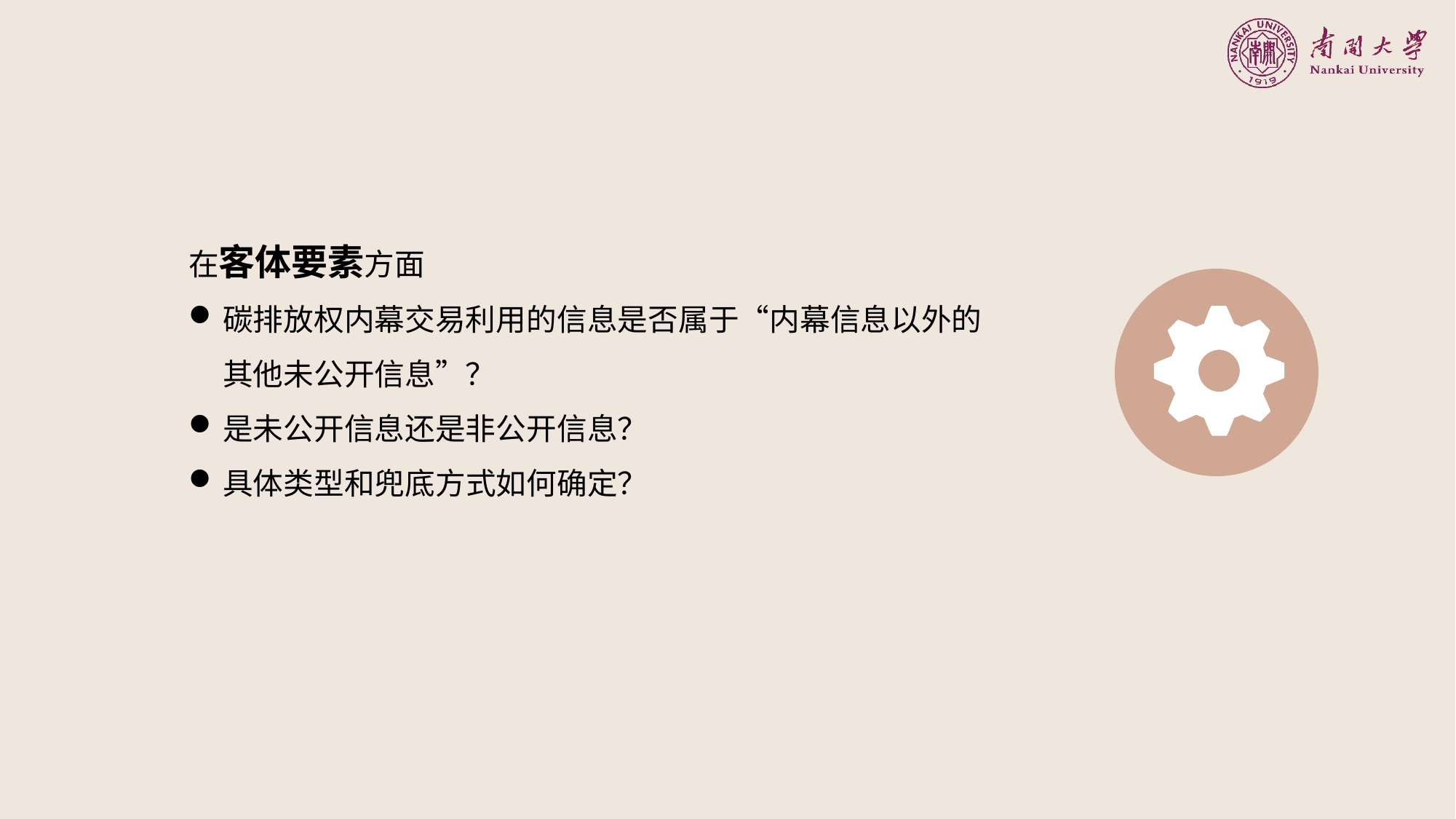

在客体要素方面
碳排放权内幕交易利用的信息是否属于“内幕信息以外的其他未公开信息”？
是未公开信息还是非公开信息？
具体类型和兜底方式如何确定？